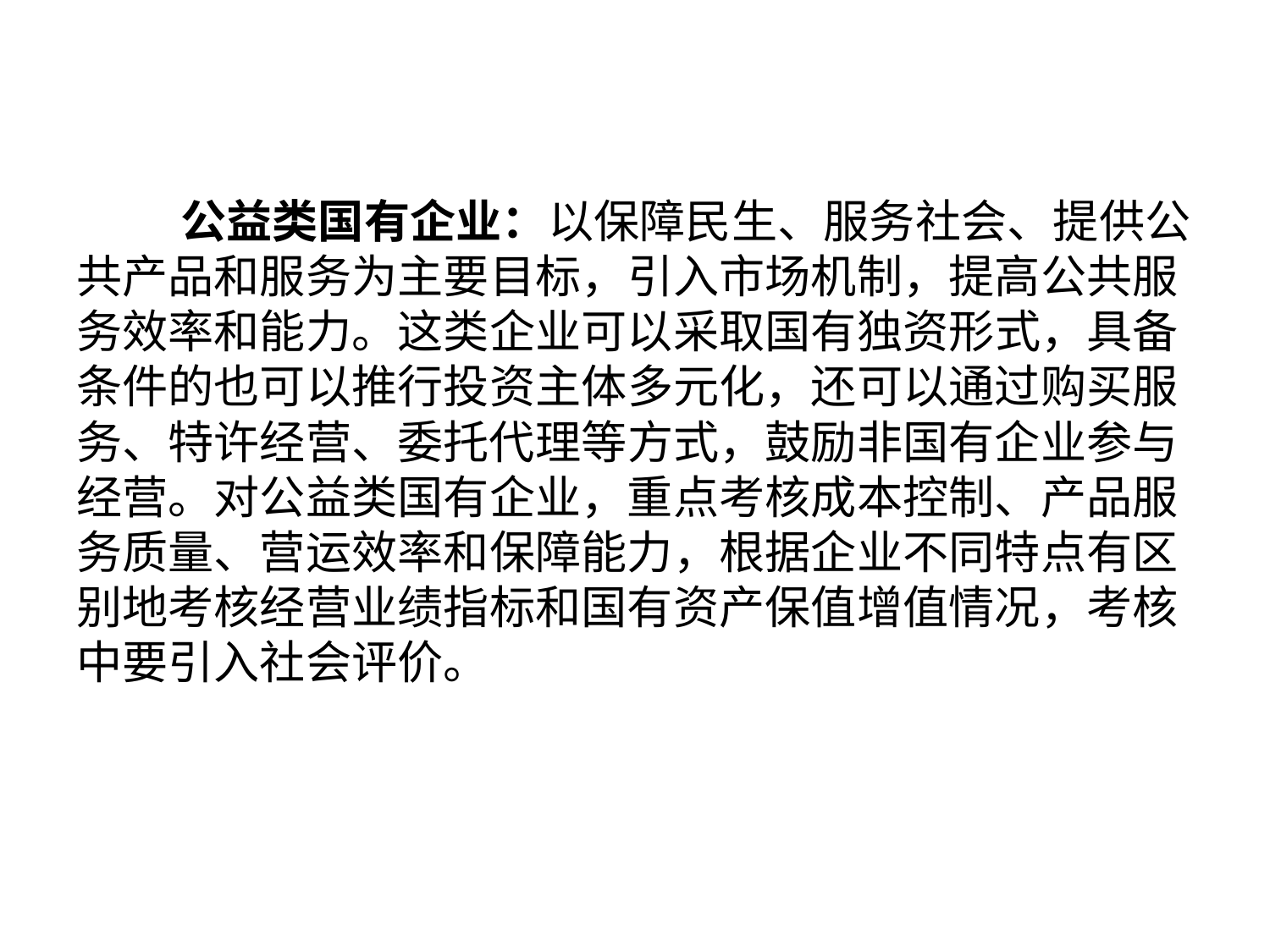

#
         公益类国有企业：以保障民生、服务社会、提供公共产品和服务为主要目标，引入市场机制，提高公共服务效率和能力。这类企业可以采取国有独资形式，具备条件的也可以推行投资主体多元化，还可以通过购买服务、特许经营、委托代理等方式，鼓励非国有企业参与经营。对公益类国有企业，重点考核成本控制、产品服务质量、营运效率和保障能力，根据企业不同特点有区别地考核经营业绩指标和国有资产保值增值情况，考核中要引入社会评价。